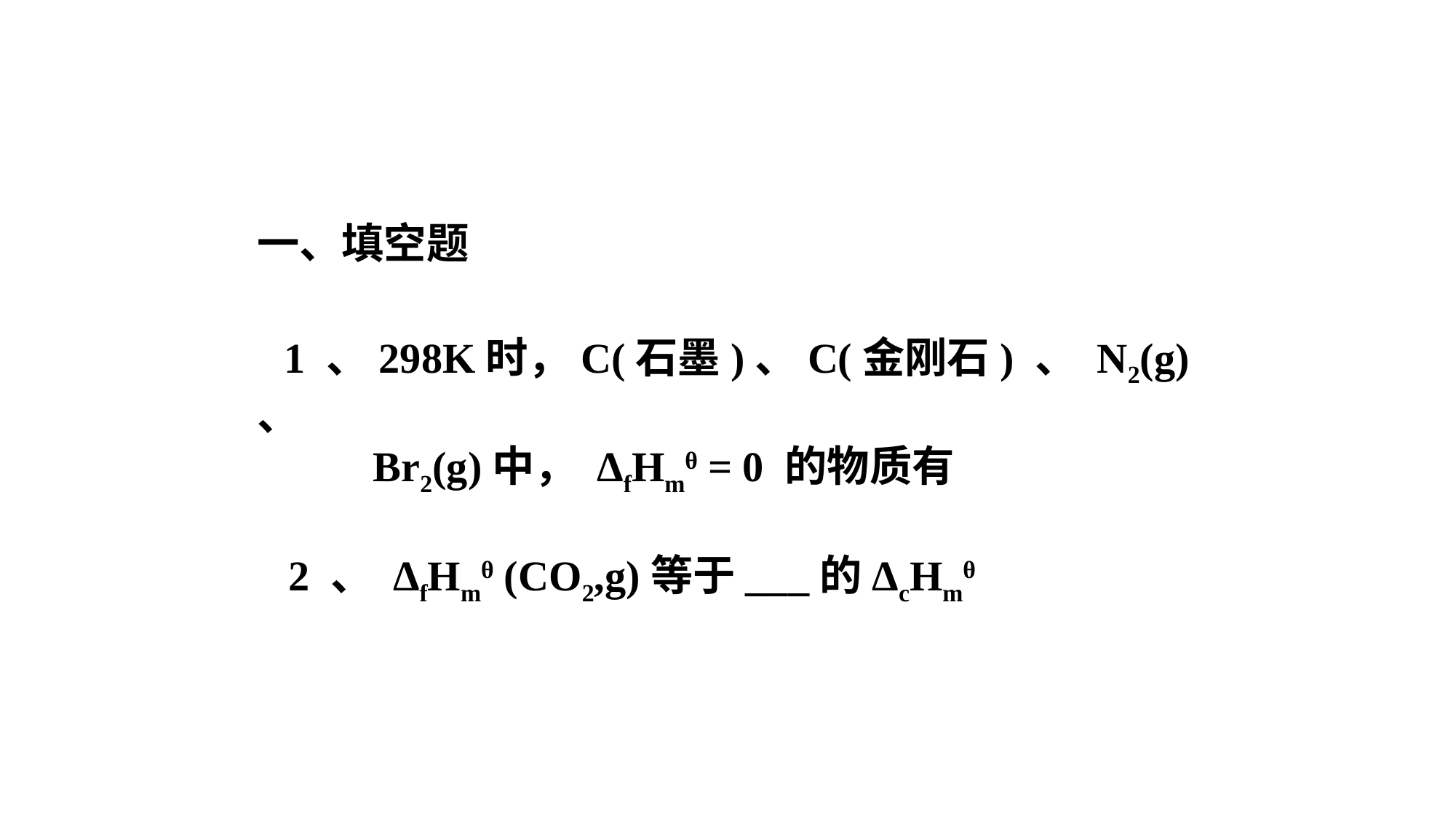

一、填空题

  1 、298K时，C(石墨)、C(金刚石) 、 N2(g) 、
           Br2(g)中， ΔfHmθ = 0 的物质有

   2 、 ΔfHmθ (CO2,g)等于___的ΔcHmθ